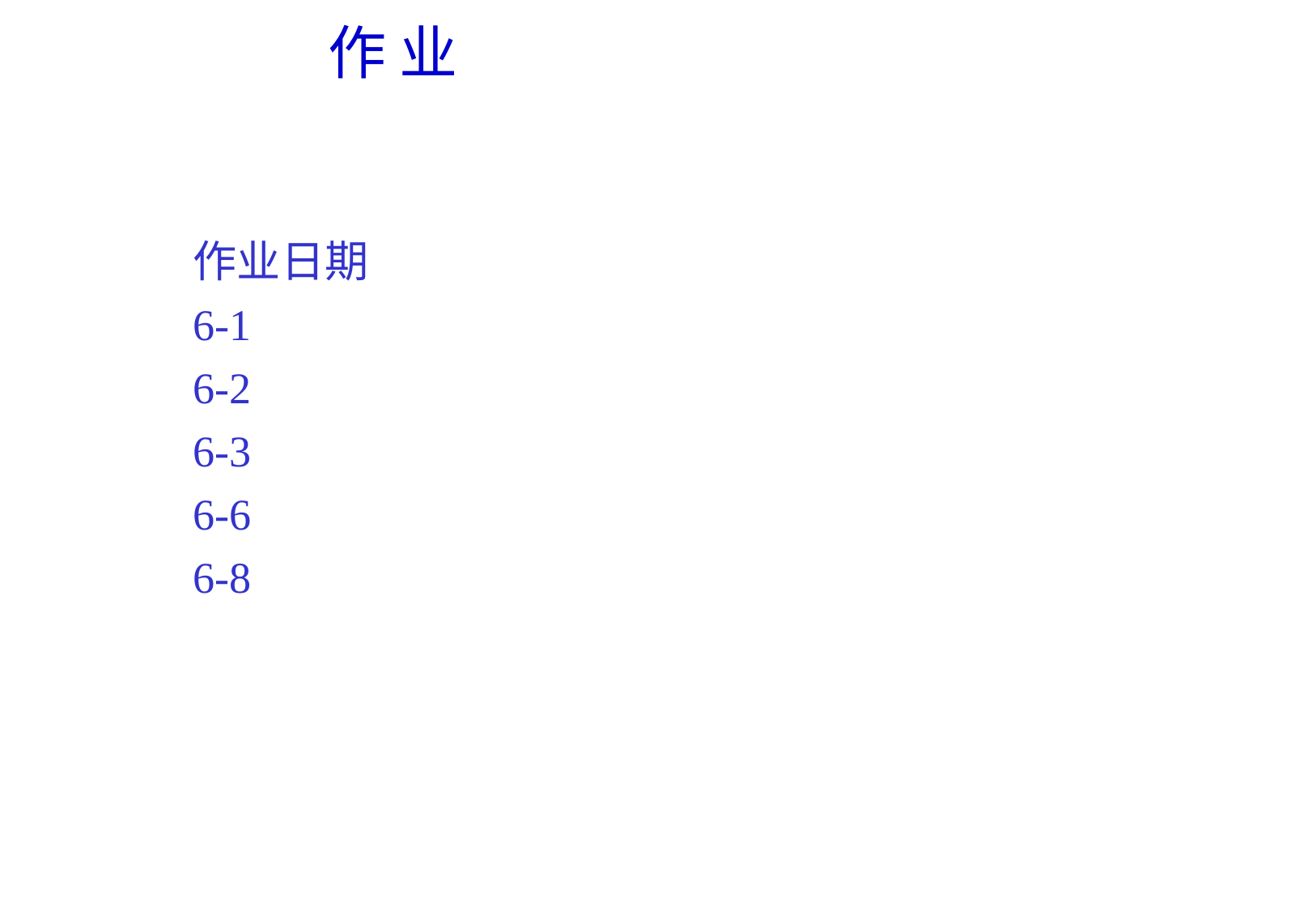

作 业
作业日期
6-1
6-2
6-3
6-6
6-8